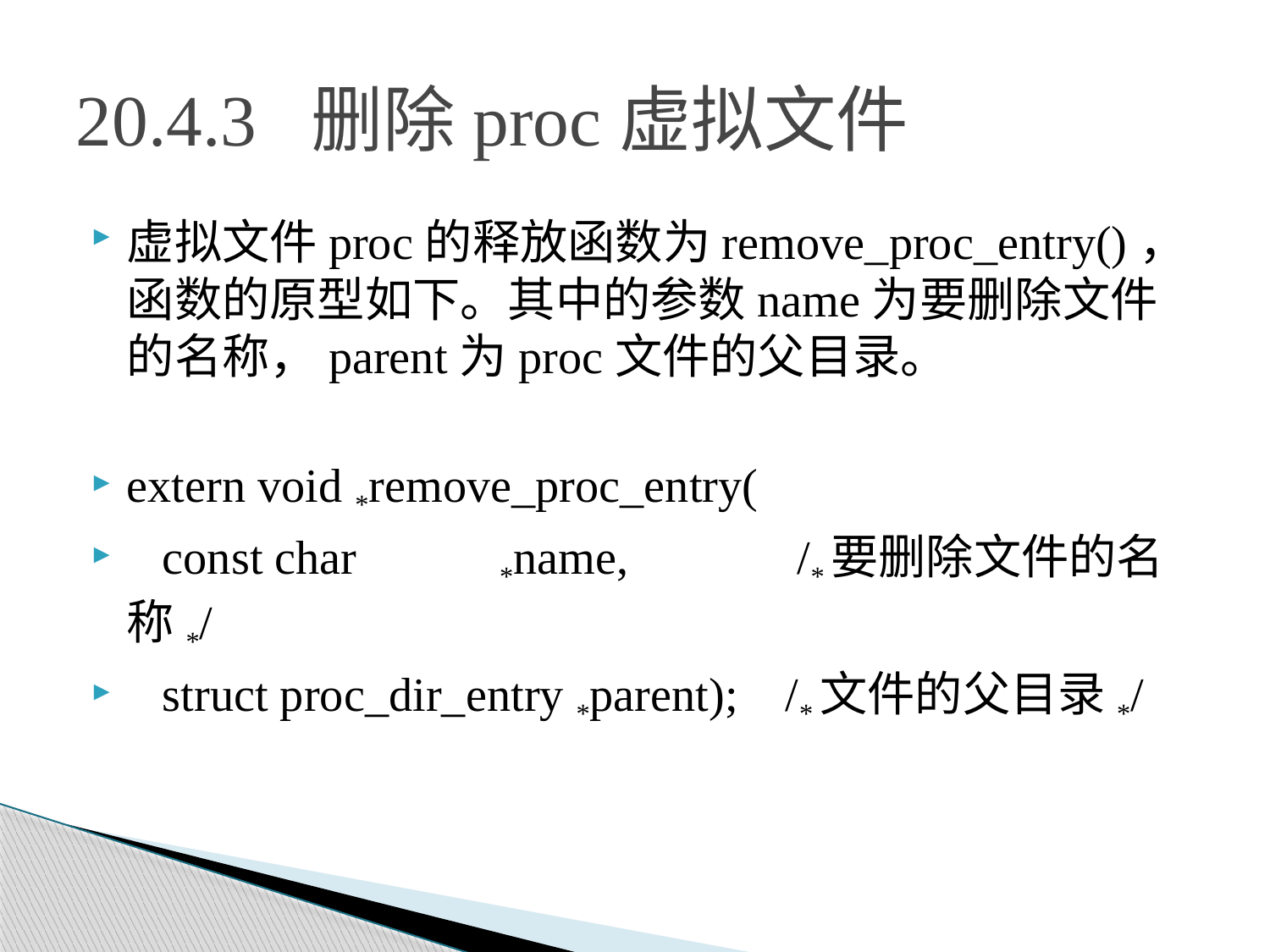

# 20.4.3  删除proc虚拟文件
虚拟文件proc的释放函数为remove_proc_entry()，函数的原型如下。其中的参数name为要删除文件的名称，parent为proc文件的父目录。

extern void *remove_proc_entry(
   const char            *name, 	   /*要删除文件的名称*/
   struct proc_dir_entry *parent);    /*文件的父目录*/